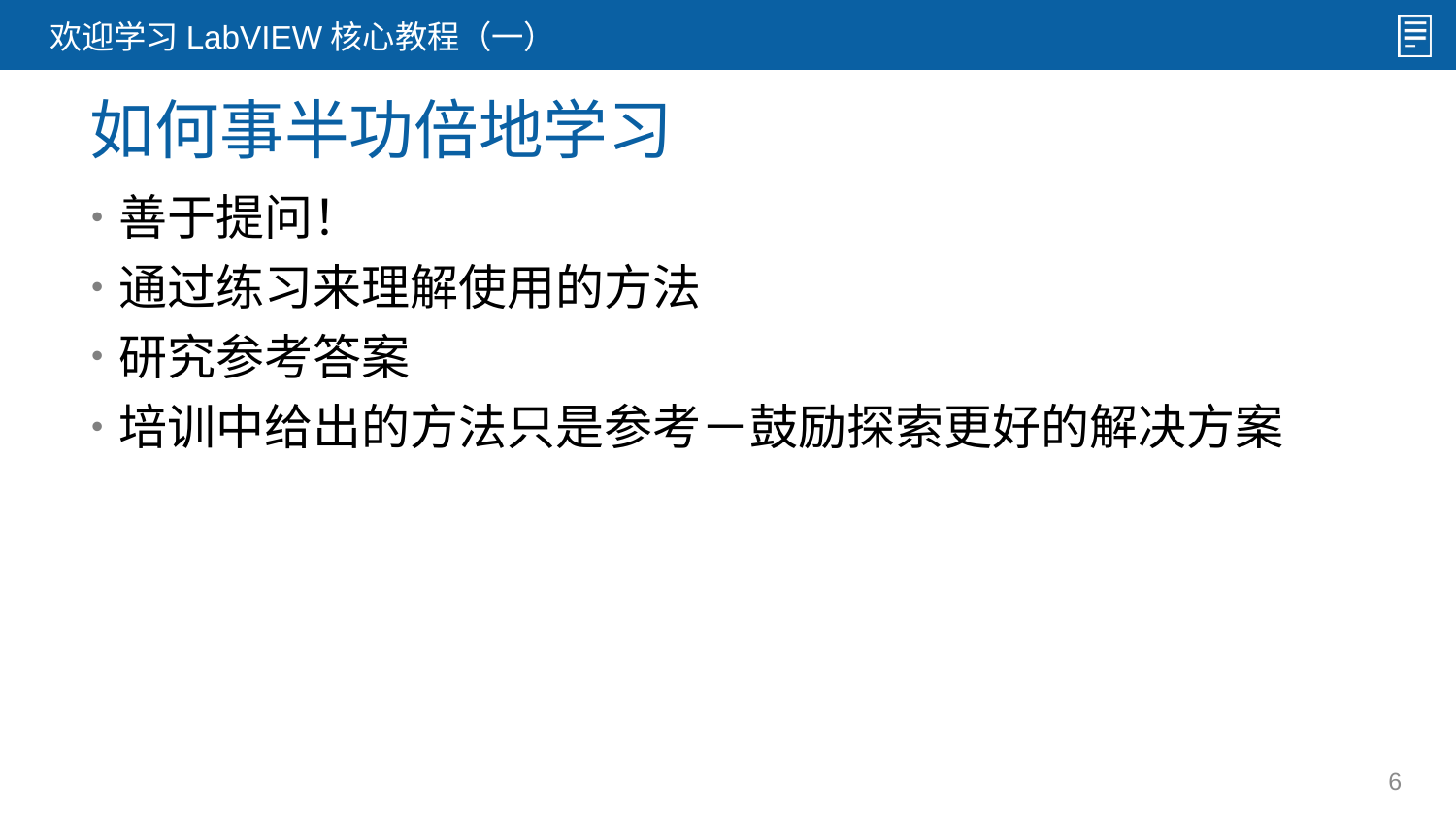

欢迎学习LabVIEW核心教程（一）

如何事半功倍地学习
善于提问！
通过练习来理解使用的方法
研究参考答案
培训中给出的方法只是参考－鼓励探索更好的解决方案
6